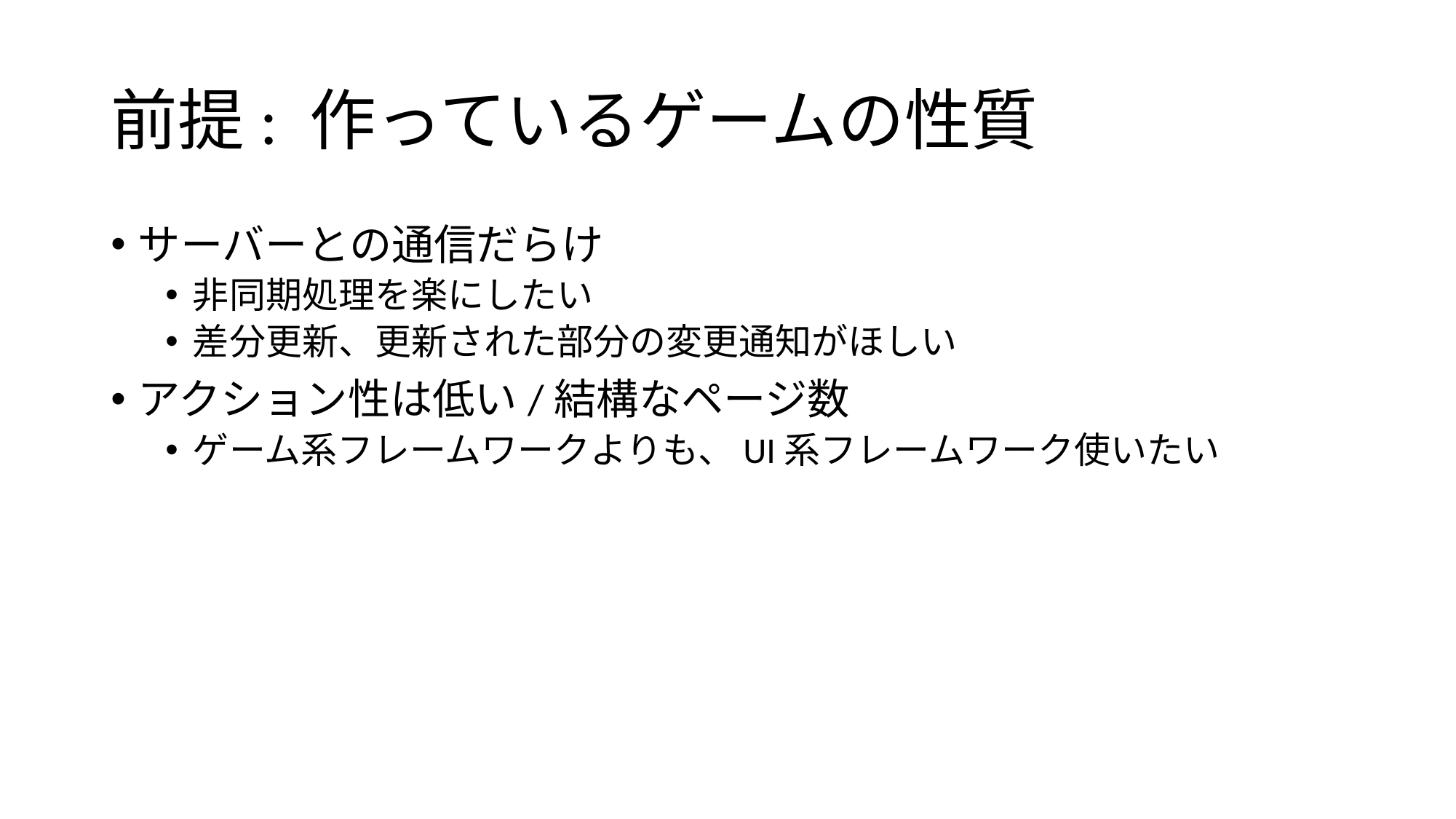

# 前提: 作っているゲームの性質
サーバーとの通信だらけ
非同期処理を楽にしたい
差分更新、更新された部分の変更通知がほしい
アクション性は低い/結構なページ数
ゲーム系フレームワークよりも、UI系フレームワーク使いたい